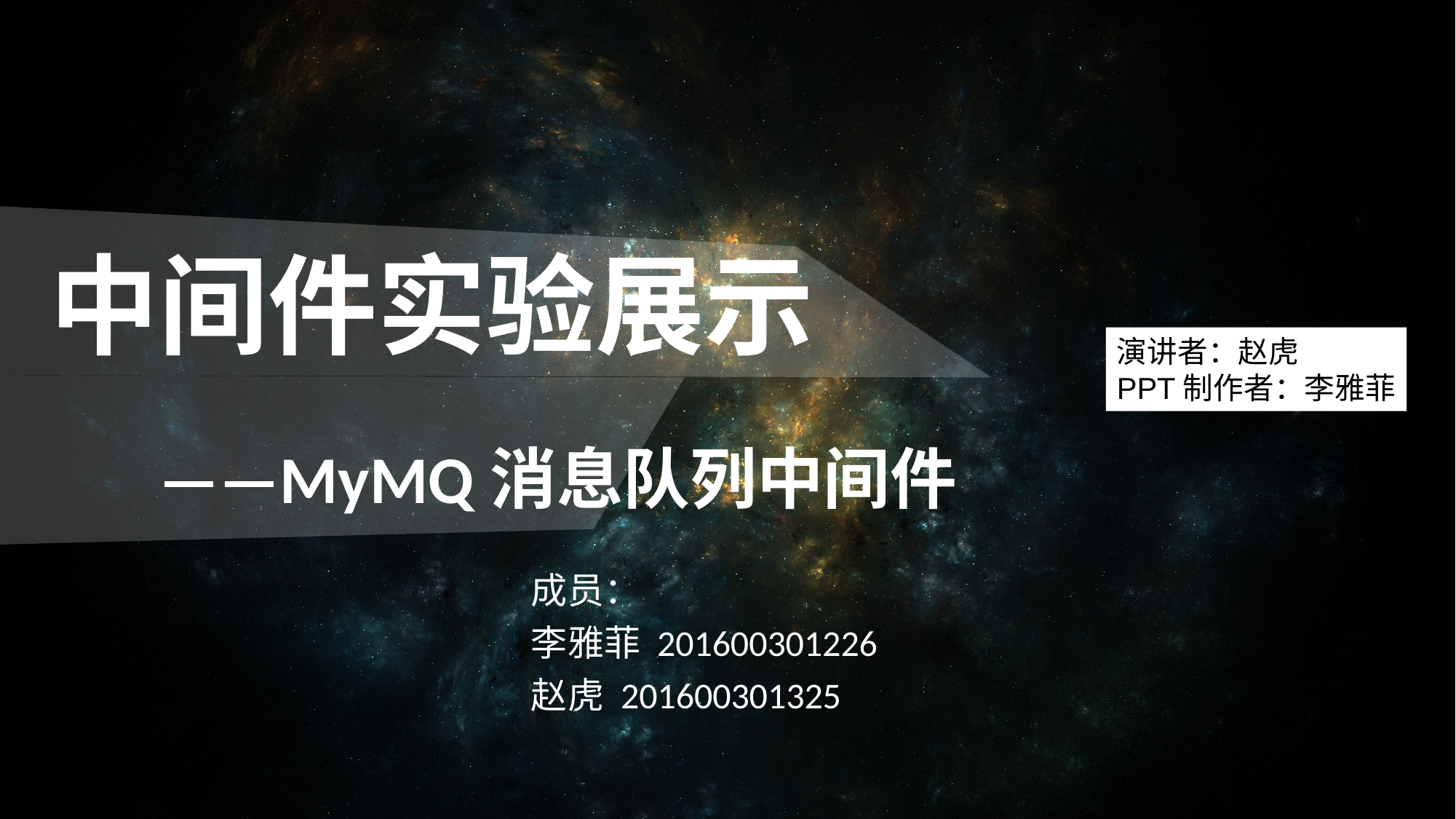

中间件实验展示
	——MyMQ消息队列中间件
演讲者：赵虎
PPT制作者：李雅菲
成员：
李雅菲 201600301226
赵虎 201600301325